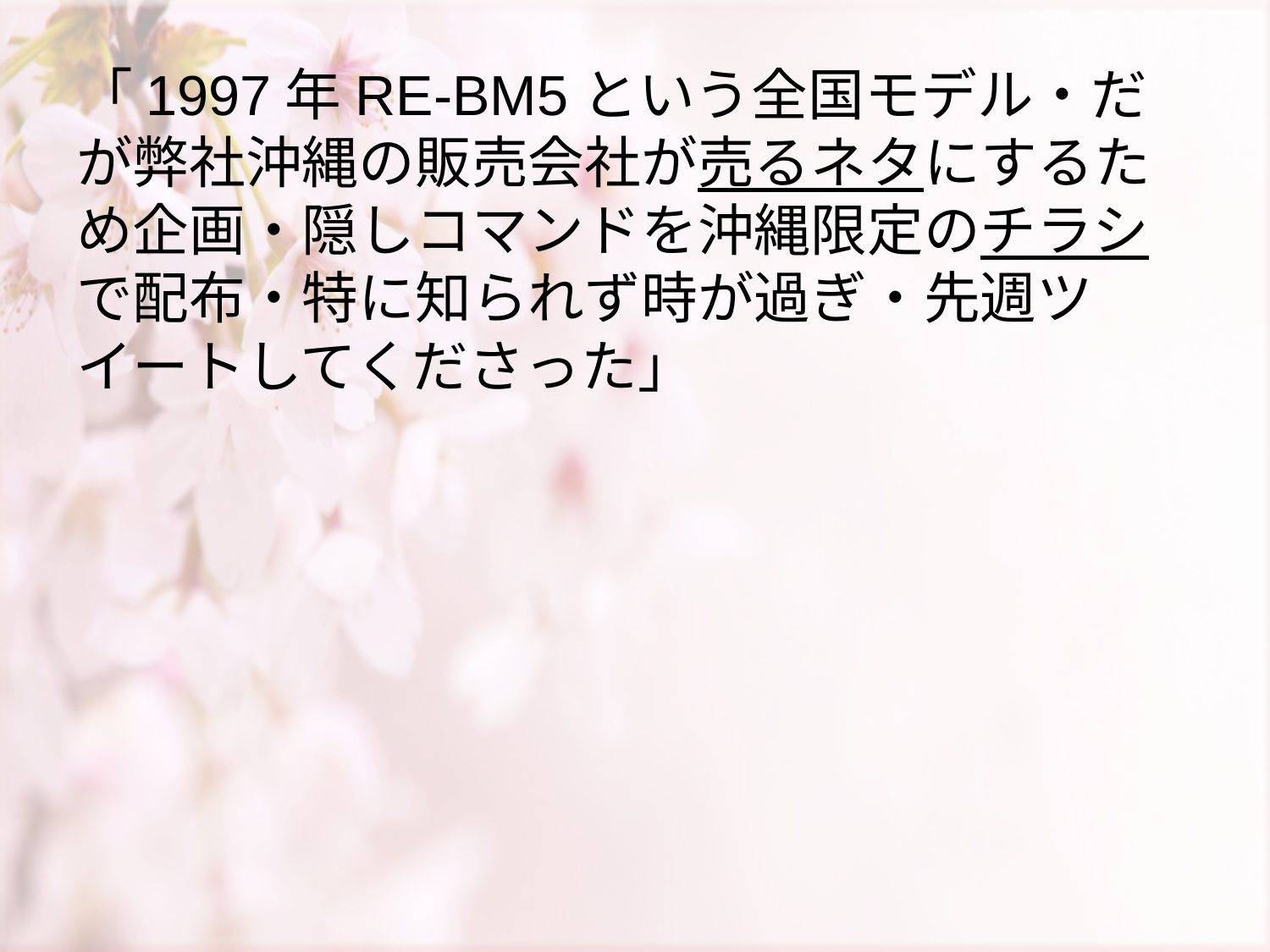

「1997年RE-BM5という全国モデル・だが弊社沖縄の販売会社が売るネタにするため企画・隠しコマンドを沖縄限定のチラシで配布・特に知られず時が過ぎ・先週ツイートしてくださった」